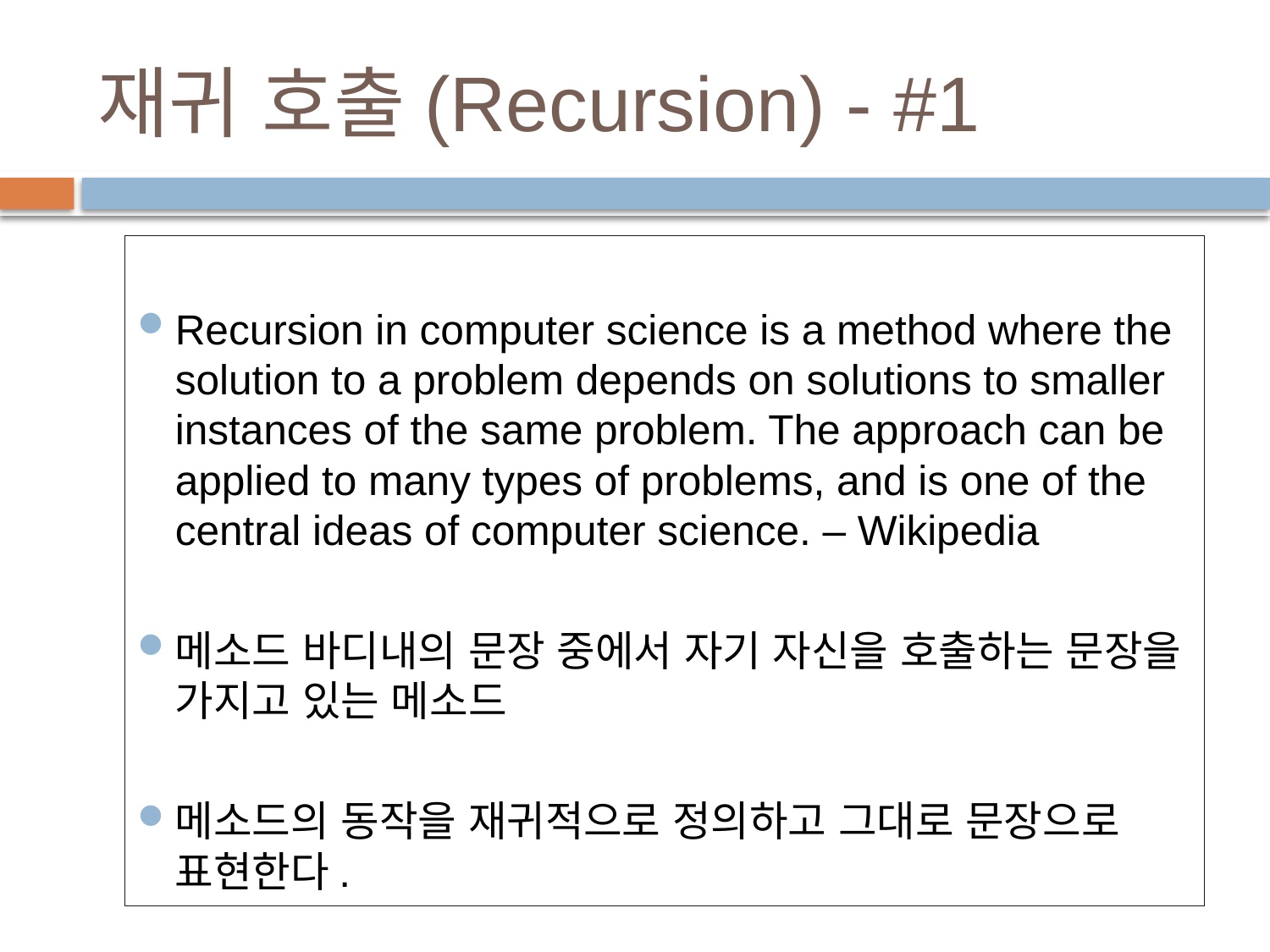

# 재귀 호출(Recursion) - #1

Recursion in computer science is a method where the solution to a problem depends on solutions to smaller instances of the same problem. The approach can be applied to many types of problems, and is one of the central ideas of computer science. – Wikipedia

메소드 바디내의 문장 중에서 자기 자신을 호출하는 문장을 가지고 있는 메소드

메소드의 동작을 재귀적으로 정의하고 그대로 문장으로 표현한다.